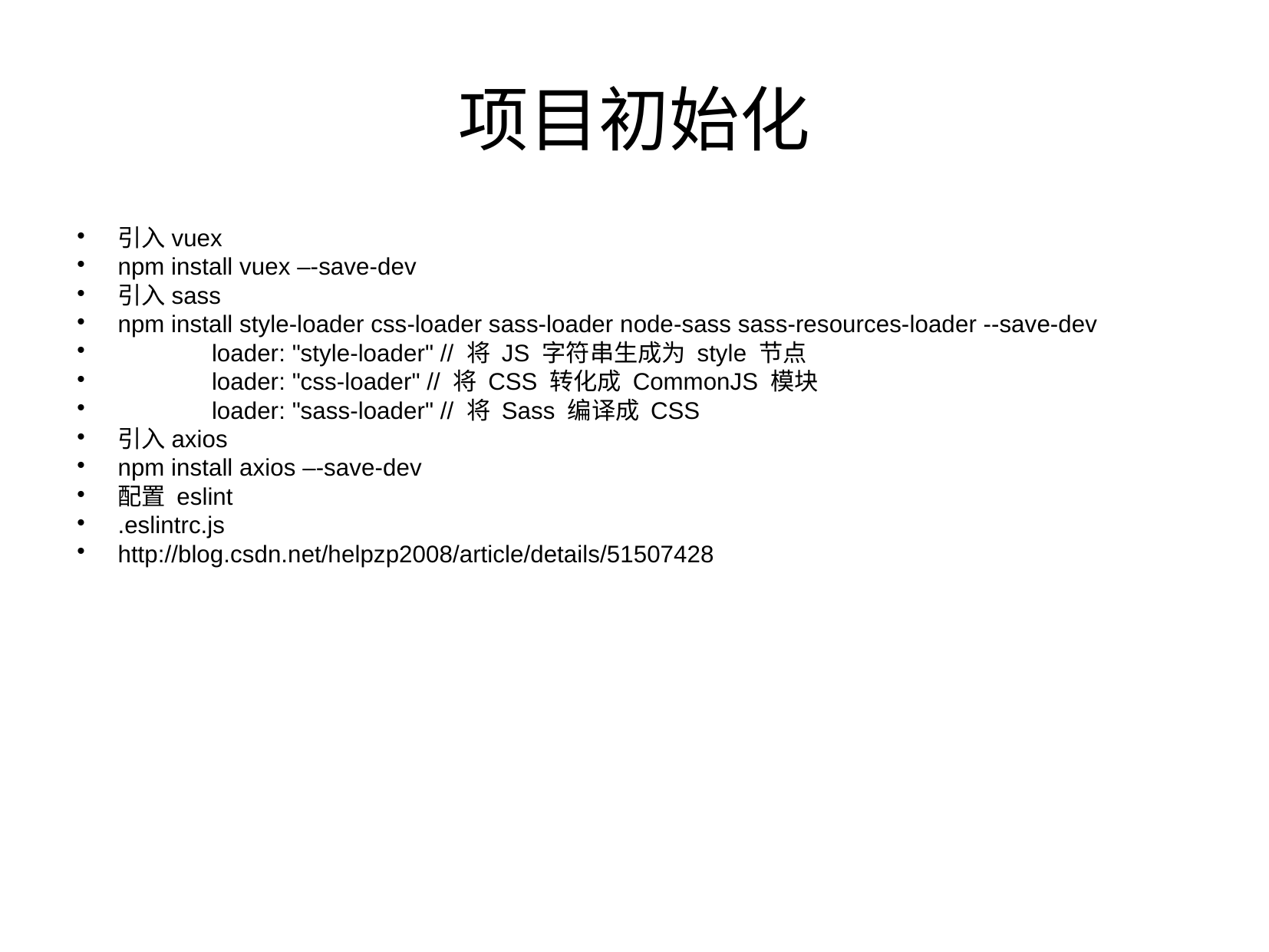

项目初始化
引入vuex
npm install vuex –-save-dev
引入sass
npm install style-loader css-loader sass-loader node-sass sass-resources-loader --save-dev
              loader: "style-loader" // 将 JS 字符串生成为 style 节点
              loader: "css-loader" // 将 CSS 转化成 CommonJS 模块
              loader: "sass-loader" // 将 Sass 编译成 CSS
引入axios
npm install axios –-save-dev
配置 eslint
.eslintrc.js
http://blog.csdn.net/helpzp2008/article/details/51507428